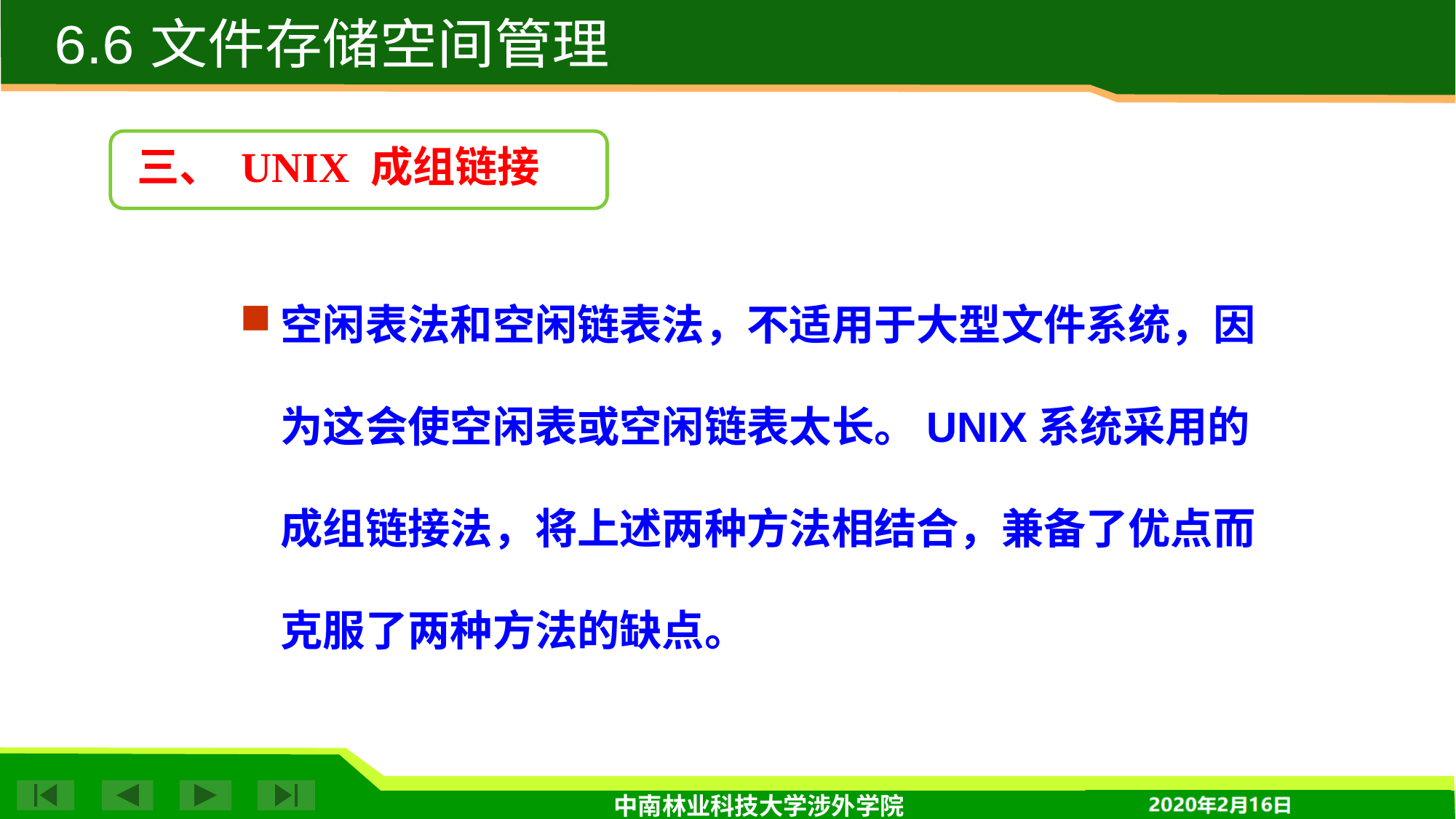

6.6 文件存储空间管理

三、 UNIX 成组链接
空闲表法和空闲链表法，不适用于大型文件系统，因为这会使空闲表或空闲链表太长。UNIX系统采用的成组链接法，将上述两种方法相结合，兼备了优点而克服了两种方法的缺点。